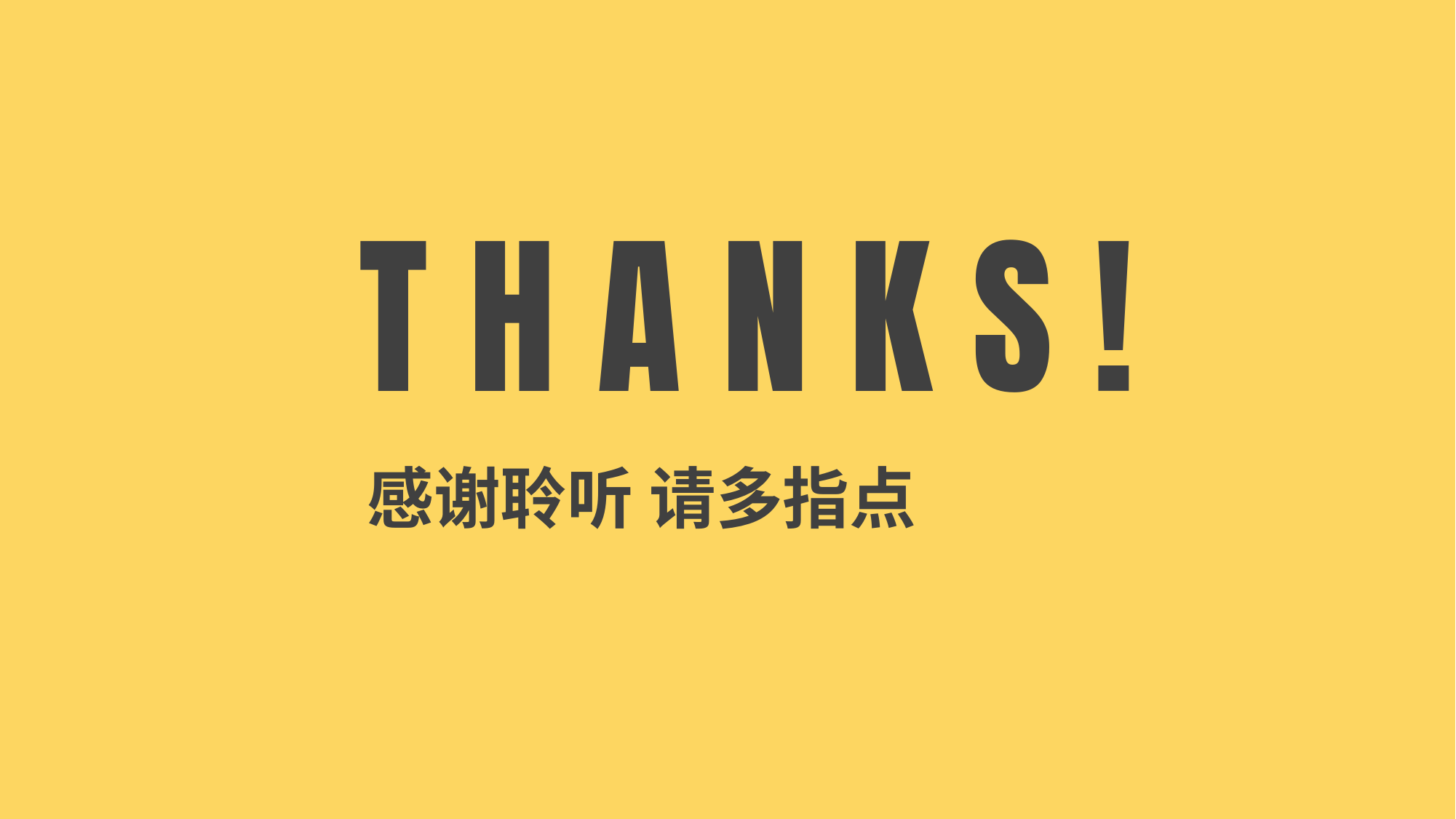

T H A N K S !
感谢聆听 请多指点